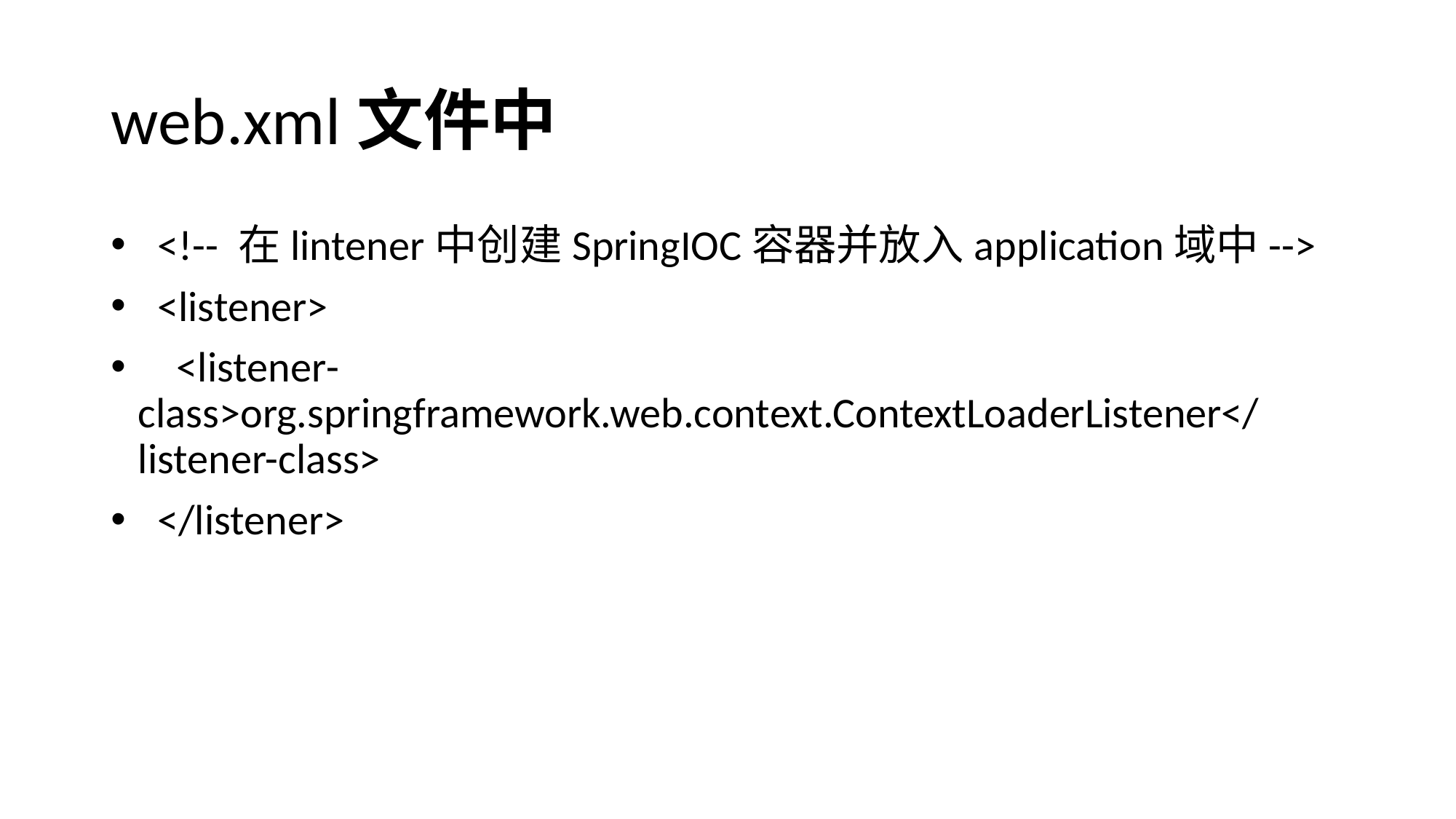

# web.xml文件中
  <!-- 在lintener中创建SpringIOC容器并放入application域中-->
  <listener>
    <listener-class>org.springframework.web.context.ContextLoaderListener</listener-class>
  </listener>